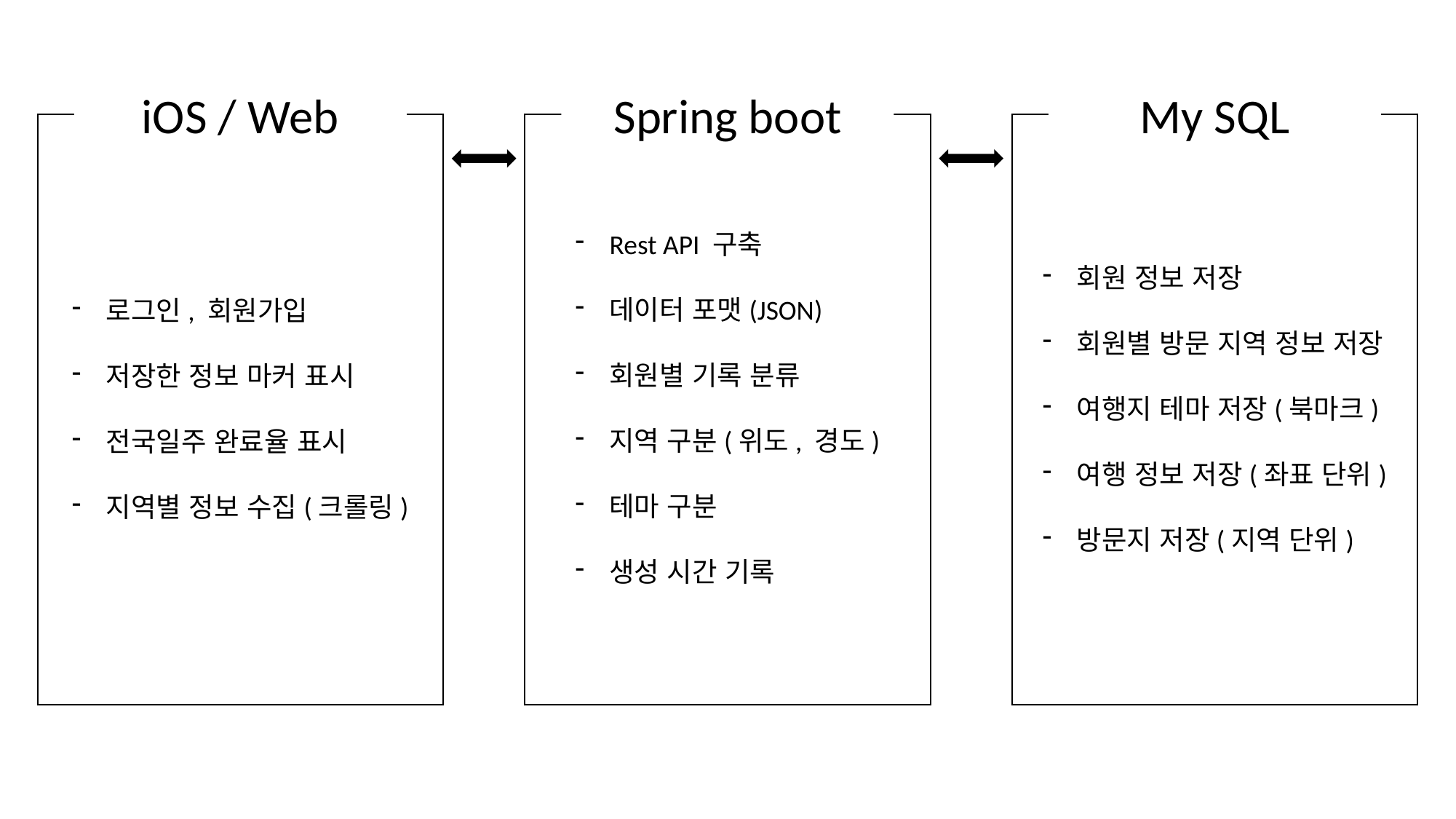

iOS / Web
Spring boot
My SQL

Rest API 구축

데이터 포맷(JSON)

회원별 기록 분류

지역 구분(위도, 경도)

테마 구분

생성 시간 기록
회원 정보 저장

회원별 방문 지역 정보 저장

여행지 테마 저장(북마크)

여행 정보 저장(좌표 단위)

방문지 저장(지역 단위)
로그인, 회원가입

저장한 정보 마커 표시

전국일주 완료율 표시

지역별 정보 수집(크롤링)